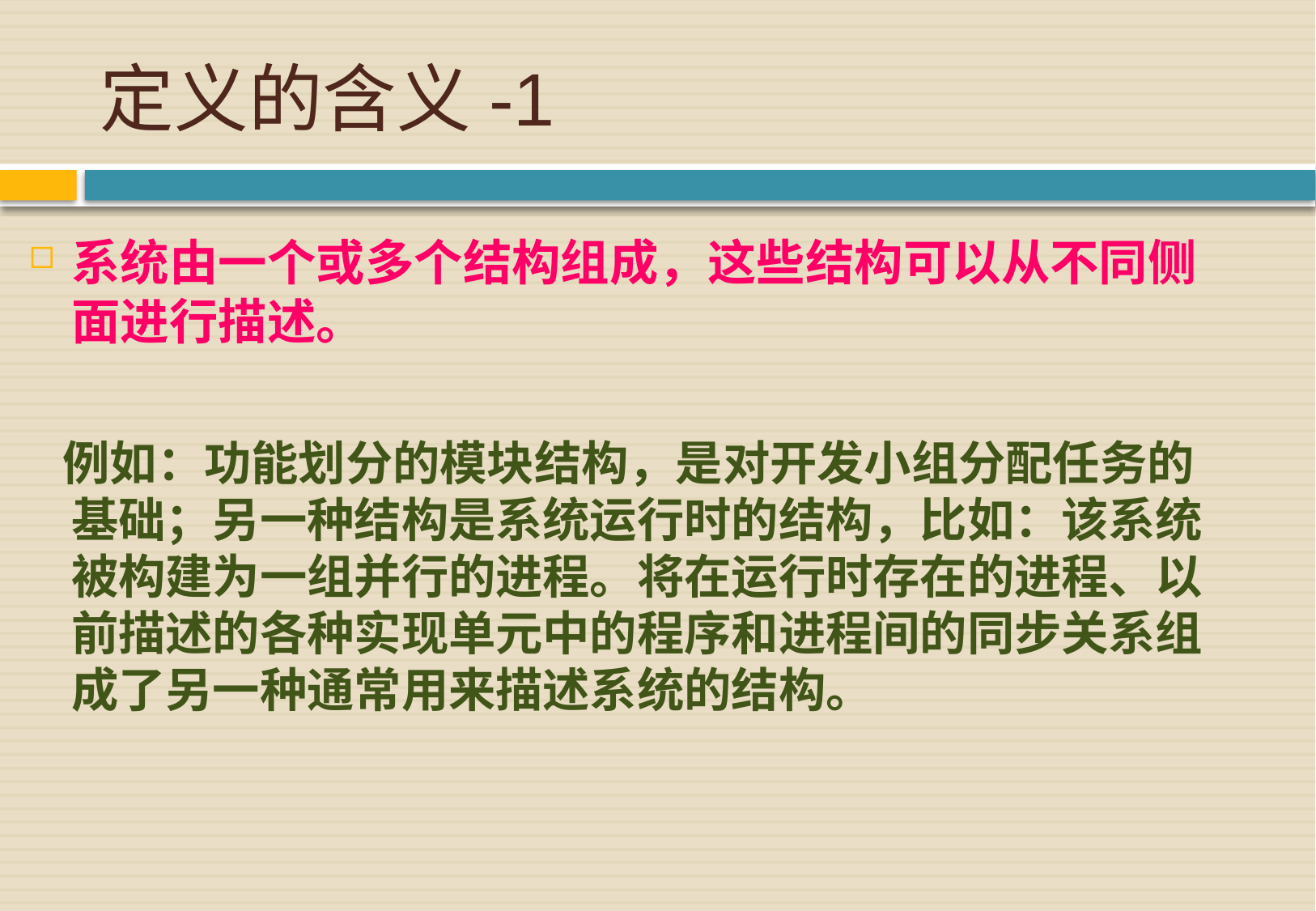

# 定义的含义-1
系统由一个或多个结构组成，这些结构可以从不同侧面进行描述。

  例如：功能划分的模块结构，是对开发小组分配任务的基础；另一种结构是系统运行时的结构，比如：该系统被构建为一组并行的进程。将在运行时存在的进程、以前描述的各种实现单元中的程序和进程间的同步关系组成了另一种通常用来描述系统的结构。